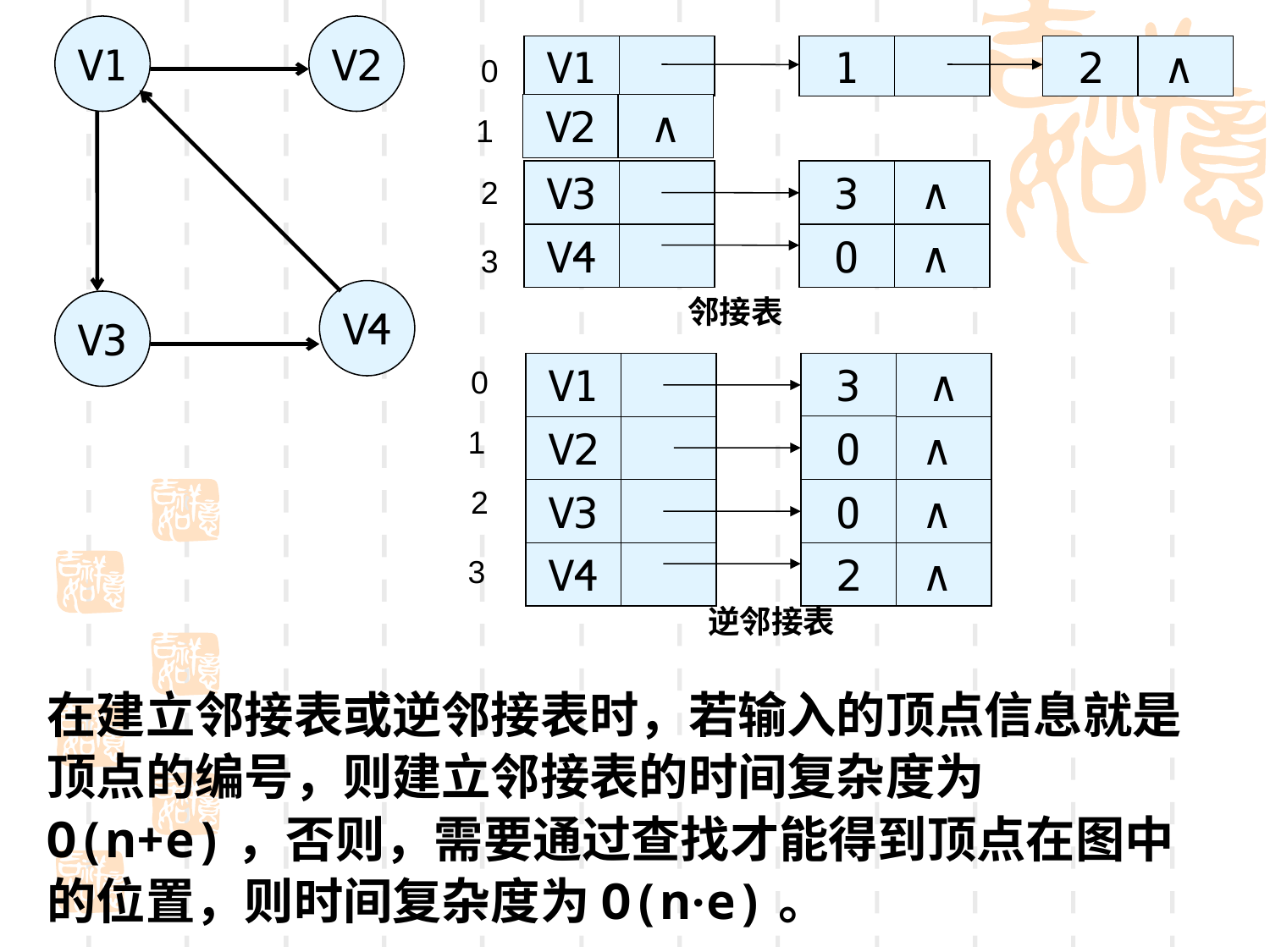

V1
V2

V4
V3

V1

1

2
∧

0
V2
∧
1
V3

3
∧
2

V4

0
∧
3

邻接表
V1

3
∧
0

1
V2

0
∧

2
V3

0
∧

V4

2
∧
3

逆邻接表
在建立邻接表或逆邻接表时，若输入的顶点信息就是顶点的编号，则建立邻接表的时间复杂度为O(n+e)，否则，需要通过查找才能得到顶点在图中的位置，则时间复杂度为O(n·e)。